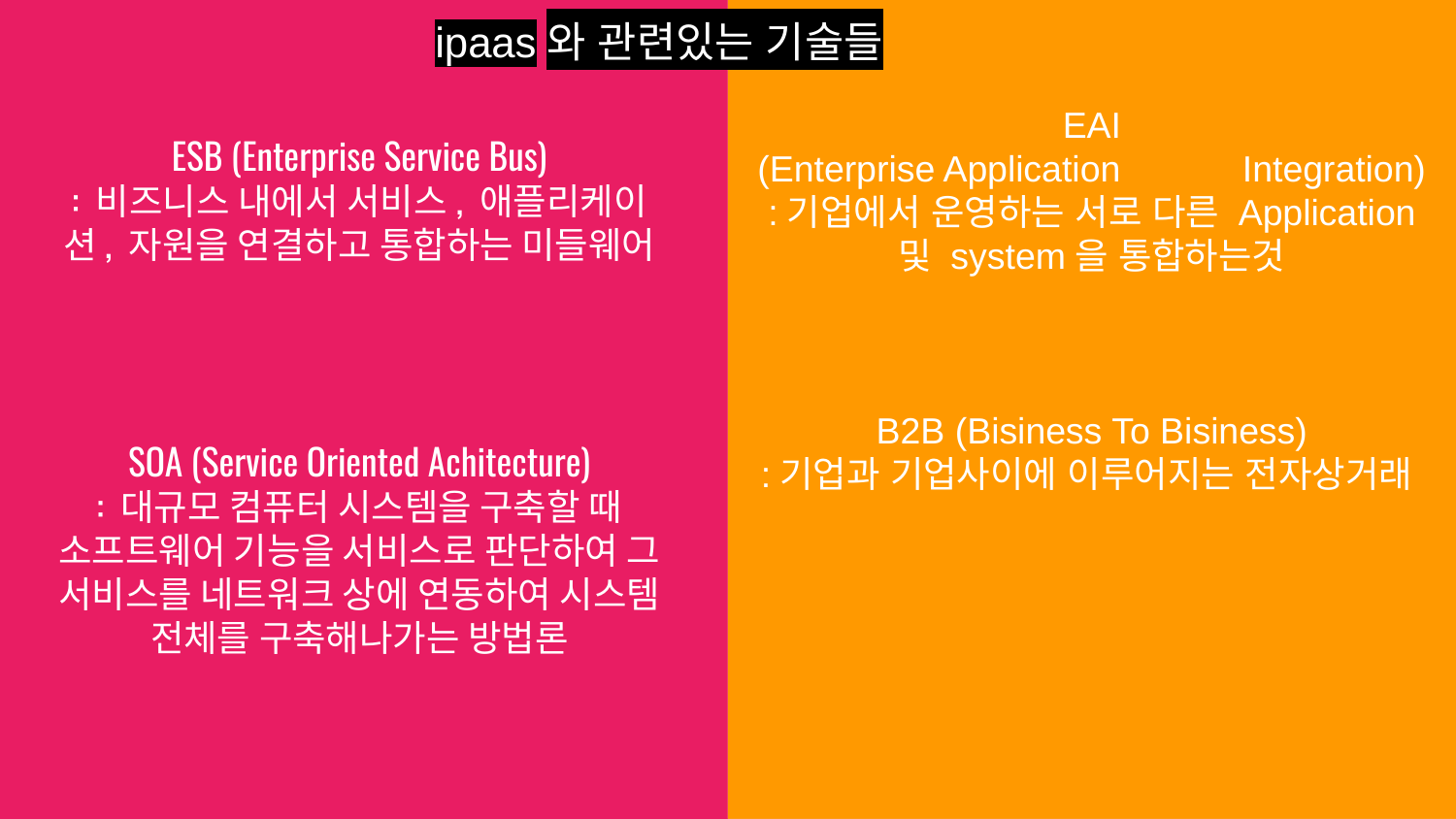

ipaas와 관련있는 기술들

EAI
 (Enterprise Application            Integration)
:기업에서 운영하는 서로 다른 Application 및 system을 통합하는것

B2B (Bisiness To Bisiness)
:기업과 기업사이에 이루어지는 전자상거래

# ESB (Enterprise Service Bus)
: 비즈니스 내에서 서비스, 애플리케이션, 자원을 연결하고 통합하는 미들웨어

SOA (Service Oriented Achitecture)
: 대규모 컴퓨터 시스템을 구축할 때 소프트웨어 기능을 서비스로 판단하여 그 서비스를 네트워크 상에 연동하여 시스템 전체를 구축해나가는 방법론